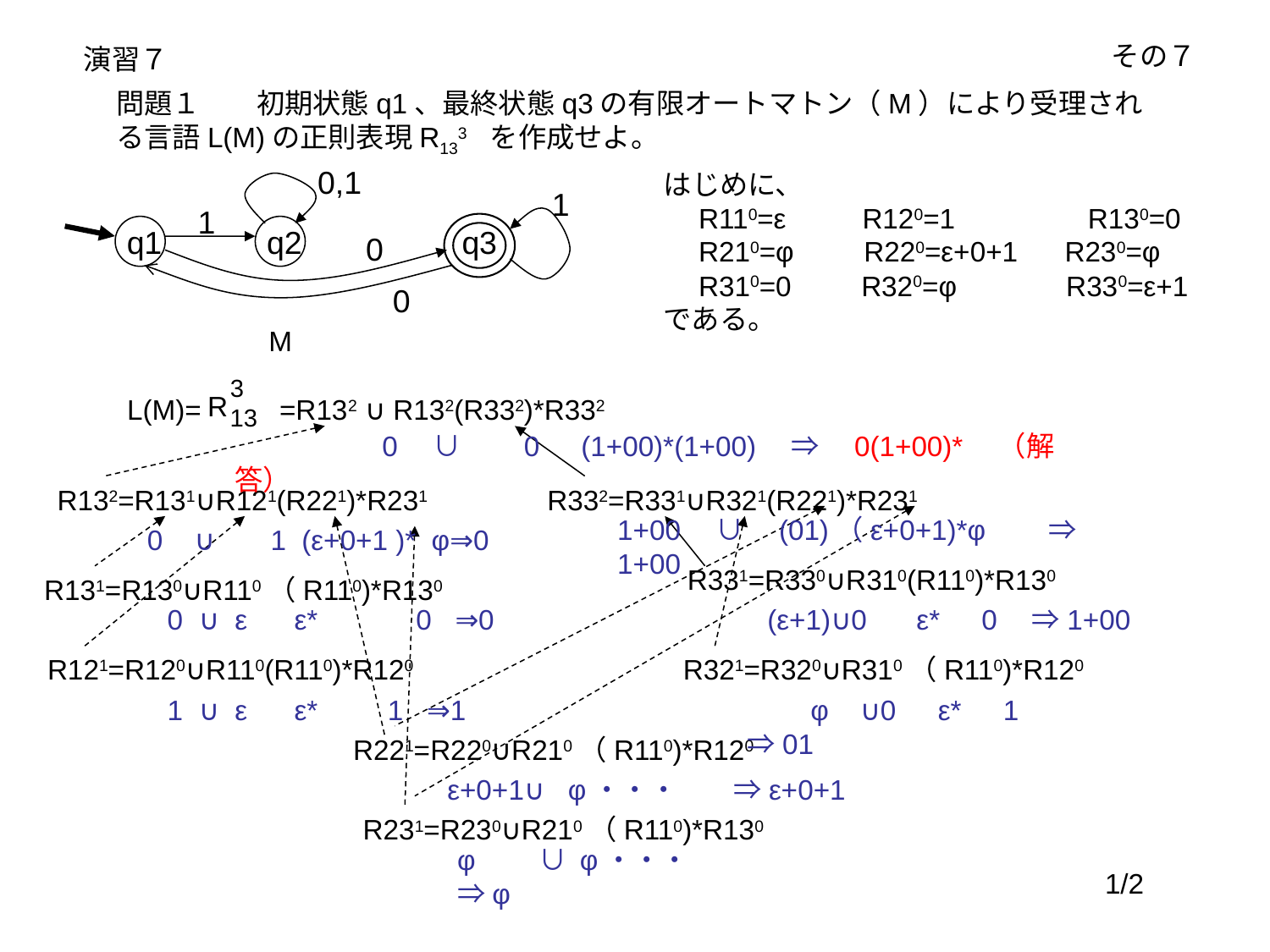

その７
演習７
問題１　　初期状態q1、最終状態q3の有限オートマトン（M）により受理される言語L(M)の正則表現R133　を作成せよ。

0,1
はじめに、
　R110=ε　　 R120=1          　  R130=0
　R210=φ　　R220=ε+0+1      R230=φ
　R310=0　　R320=φ              R330=ε+1
である。

1
1

q3
q1

q2

0

0
M
3
R
13
L(M)=          =R132 ∪ R132(R332)*R332
　　　　　0　∪　　0　(1+00)*(1+00)　⇒　0(1+00)*　（解答）

R132=R131∪R121(R221)*R231
R332=R331∪R321(R221)*R231

1+00　∪　(01)（ε+0+1)*φ　　⇒ 1+00

0    ∪ 　 1  (ε+0+1 )*  φ⇒0

R331=R330∪R310(R110)*R130
R131=R130∪R110（R110)*R130
0  ∪  ε      ε*　　　0   ⇒0
(ε+1)∪0 　ε*　0　⇒1+00
R121=R120∪R110(R110)*R120
R321=R320∪R310（R110)*R120
1  ∪  ε      ε*　　1   ⇒1
　　φ    ∪0　ε*　1　　　⇒01
R221=R220∪R210（R110)*R120
ε+0+1∪   φ・・・　　⇒ε+0+1
R231=R230∪R210（R110)*R130
φ　　∪ φ・・・　　　　⇒φ
1/2